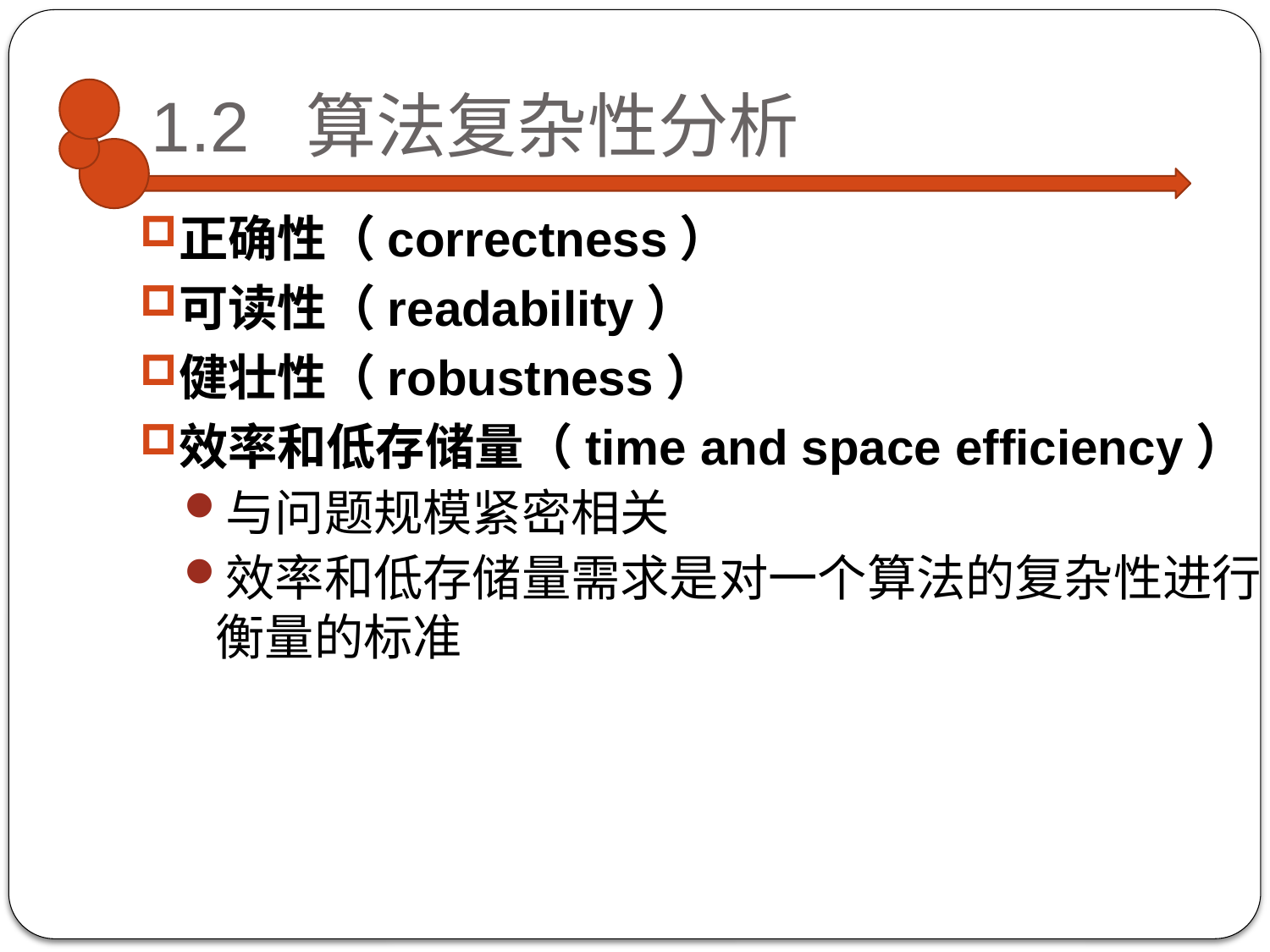

# 1.2  算法复杂性分析
正确性（correctness）
可读性（readability）
健壮性（robustness）
效率和低存储量（time and space efficiency）
与问题规模紧密相关
效率和低存储量需求是对一个算法的复杂性进行衡量的标准